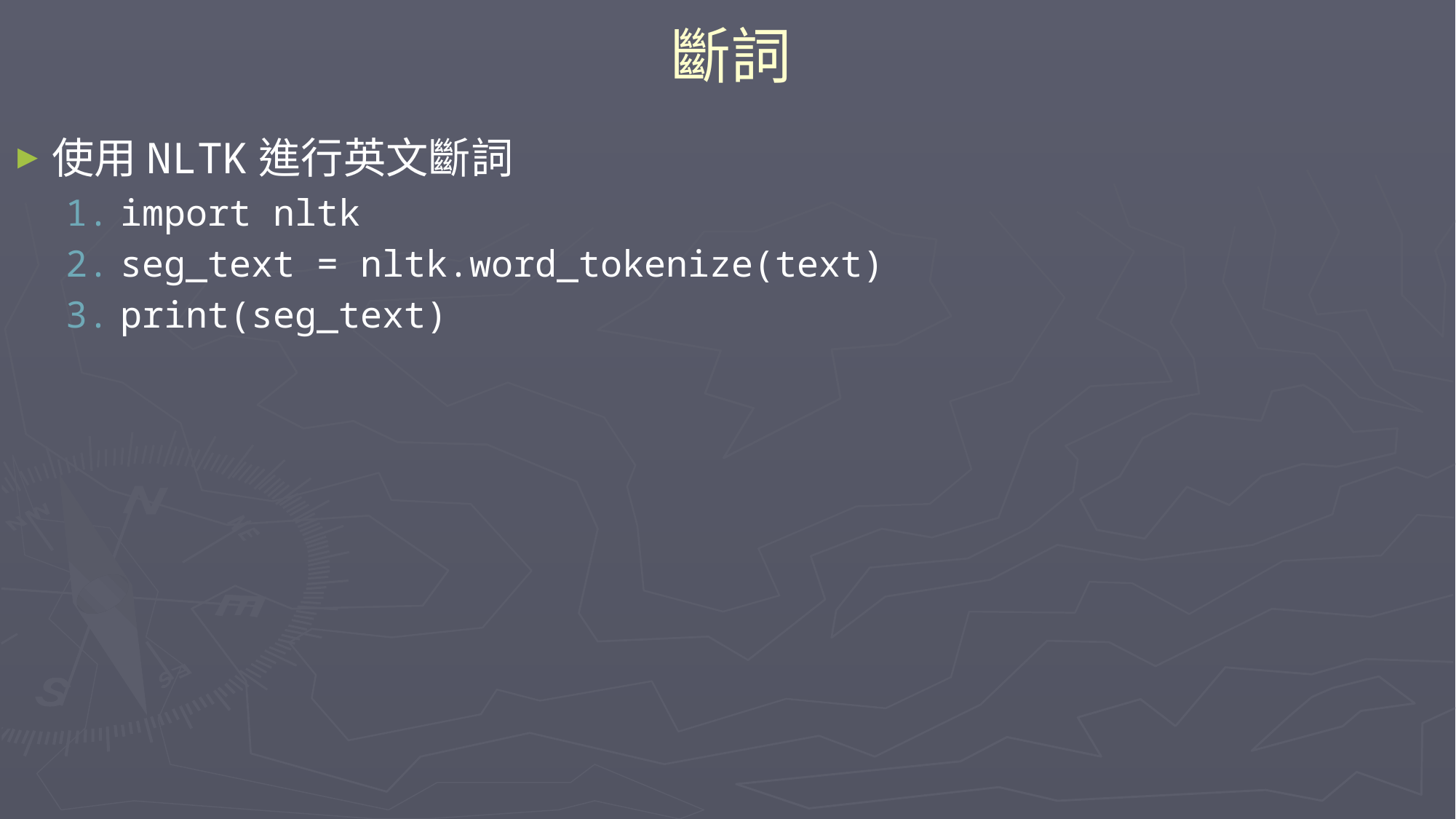

# 斷詞
使用NLTK進行英文斷詞
import nltk
seg_text = nltk.word_tokenize(text)
print(seg_text)